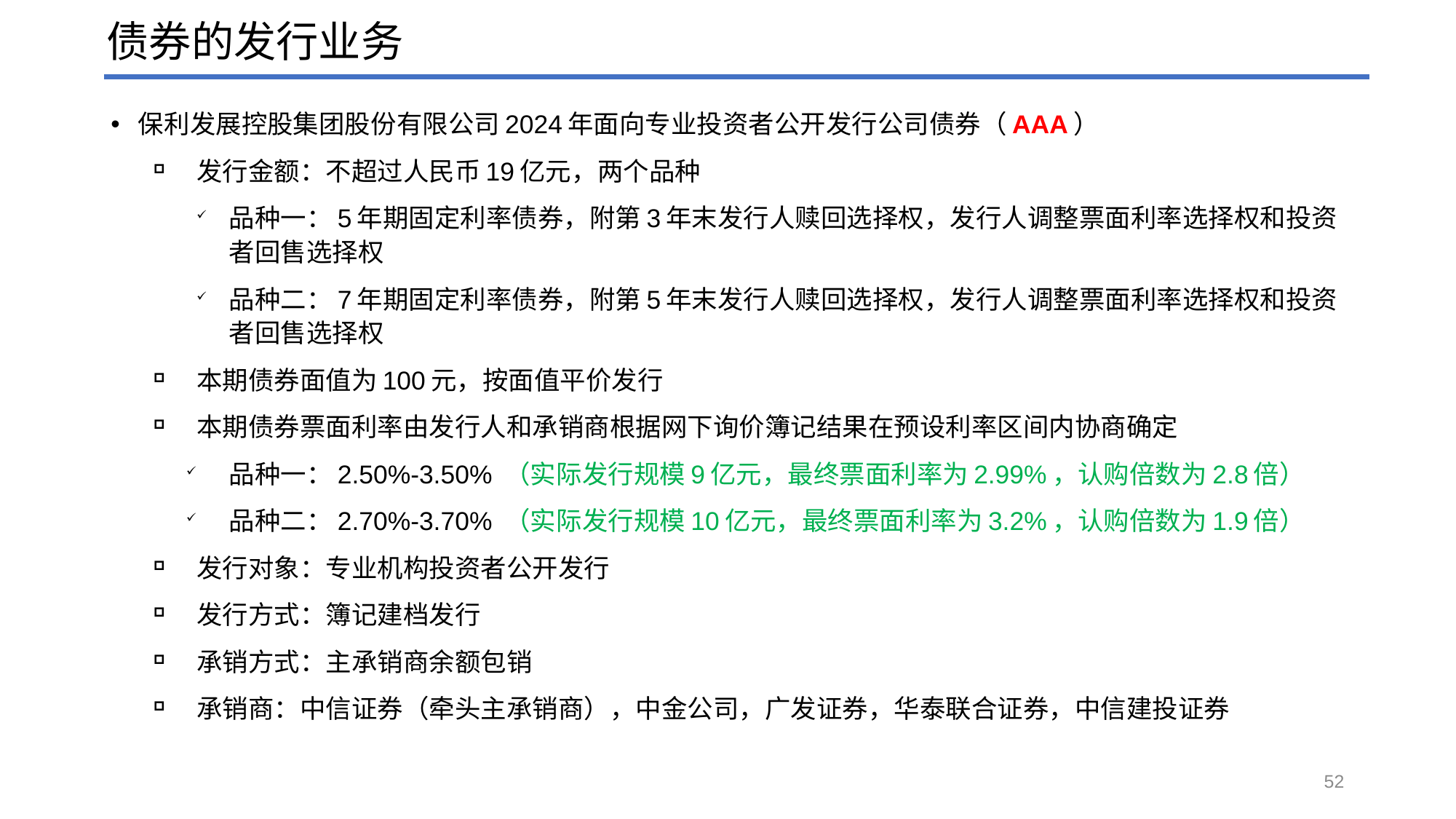

# 债券的发行业务
保利发展控股集团股份有限公司2024年面向专业投资者公开发行公司债券（AAA）
发行金额：不超过人民币19亿元，两个品种
品种一：5年期固定利率债券，附第3年末发行人赎回选择权，发行人调整票面利率选择权和投资者回售选择权
品种二：7年期固定利率债券，附第5年末发行人赎回选择权，发行人调整票面利率选择权和投资者回售选择权
本期债券面值为100元，按面值平价发行
本期债券票面利率由发行人和承销商根据网下询价簿记结果在预设利率区间内协商确定
品种一：2.50%-3.50% （实际发行规模9亿元，最终票面利率为2.99%，认购倍数为2.8倍）
品种二：2.70%-3.70% （实际发行规模10亿元，最终票面利率为3.2%，认购倍数为1.9倍）
发行对象：专业机构投资者公开发行
发行方式：簿记建档发行
承销方式：主承销商余额包销
承销商：中信证券（牵头主承销商），中金公司，广发证券，华泰联合证券，中信建投证券
52